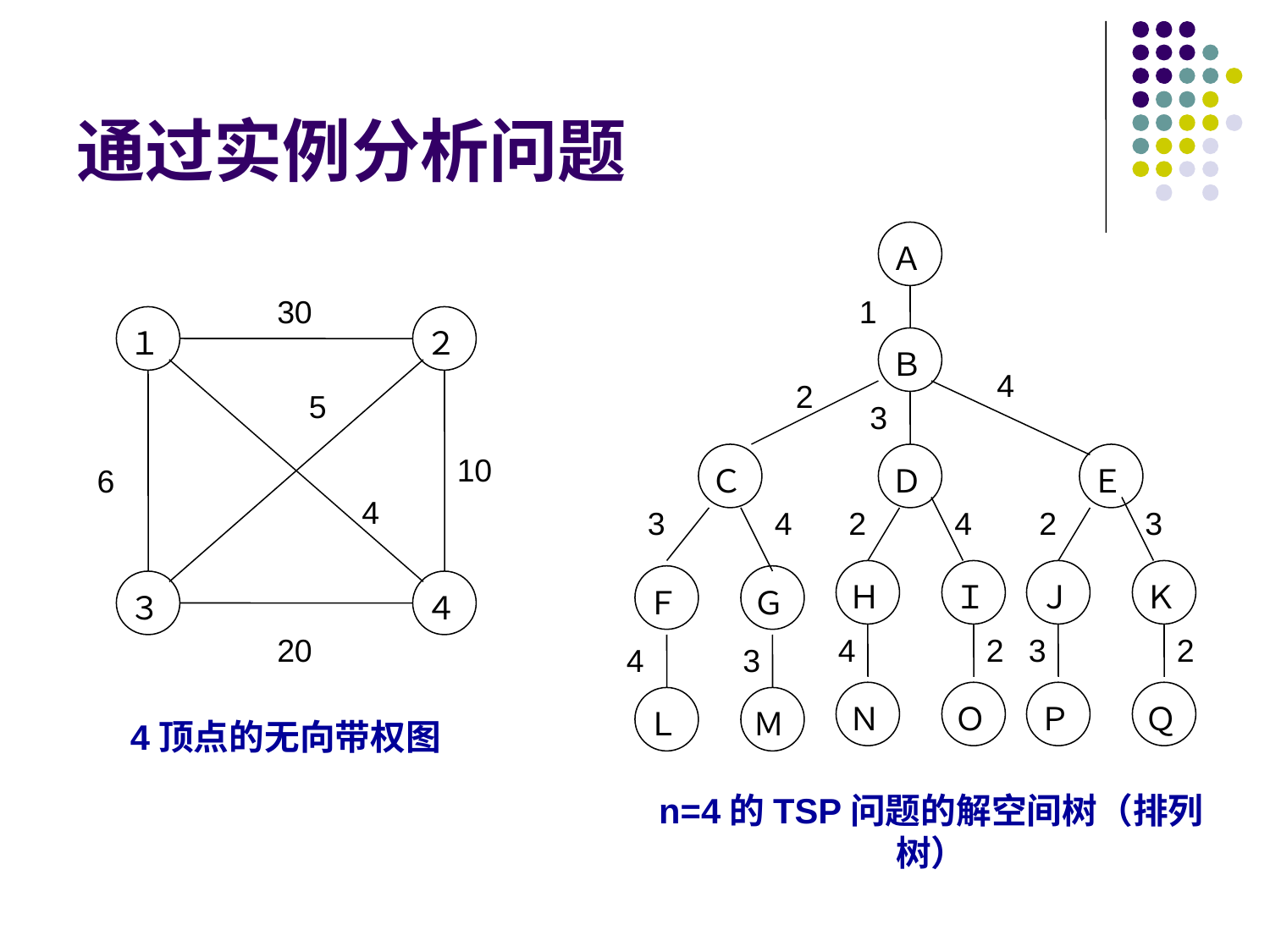

# 通过实例分析问题

Ａ
1

Ｂ
4
2

3

Ｃ

Ｄ

Ｅ
3
4
2

4
2

3

Ｈ

Ｉ

Ｊ

Ｋ

Ｆ

Ｇ
4

2
3

2
4

3

Ｎ

Ｏ

Ｐ

Ｑ

Ｌ

Ｍ
n=4的TSP问题的解空间树（排列树）
30

１

２

5
10
6
4

３

４

20
4顶点的无向带权图